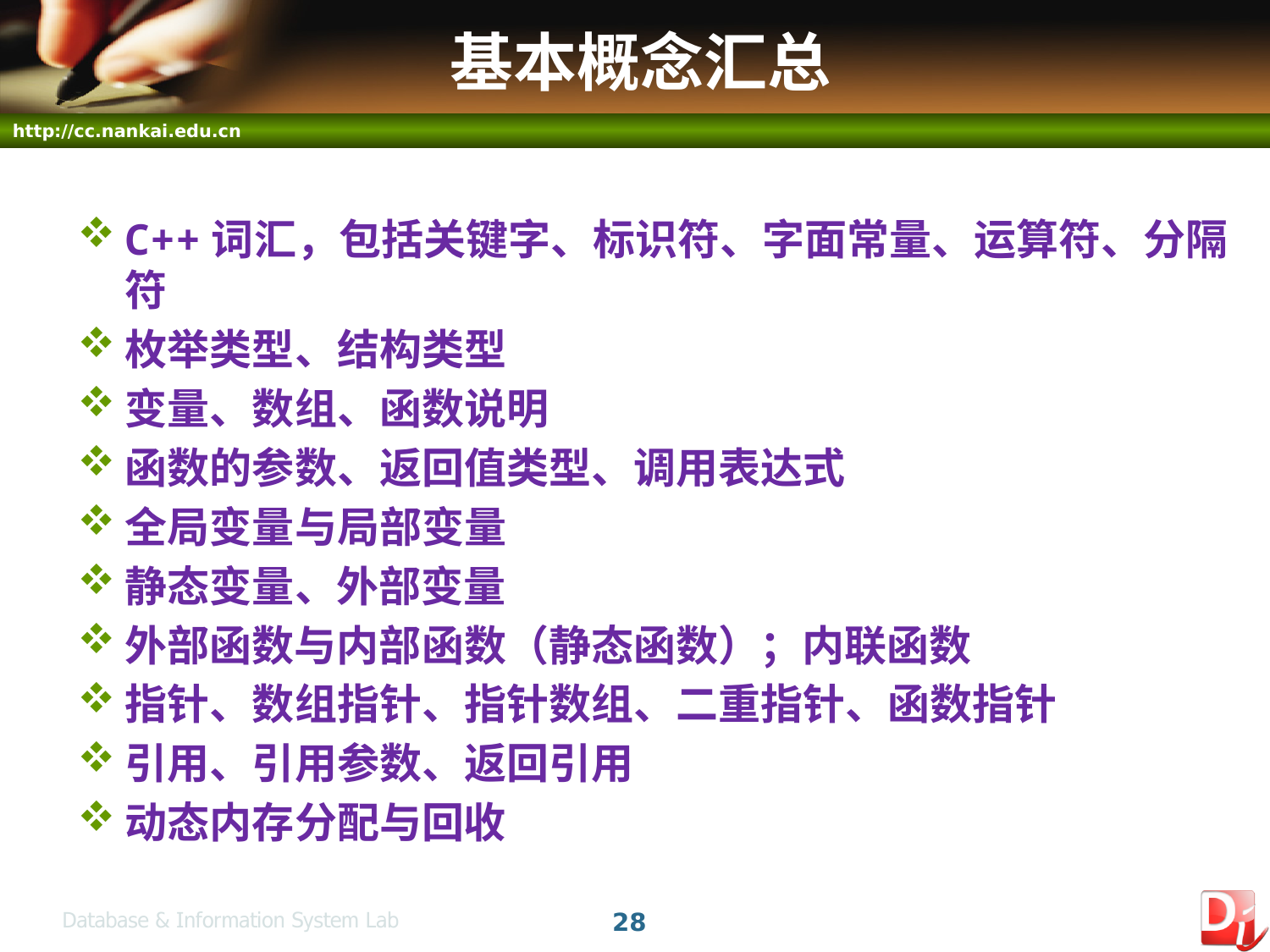

# 基本概念汇总
C++词汇，包括关键字、标识符、字面常量、运算符、分隔符
枚举类型、结构类型
变量、数组、函数说明
函数的参数、返回值类型、调用表达式
全局变量与局部变量
静态变量、外部变量
外部函数与内部函数（静态函数）；内联函数
指针、数组指针、指针数组、二重指针、函数指针
引用、引用参数、返回引用
动态内存分配与回收

28
Database & Information System Lab